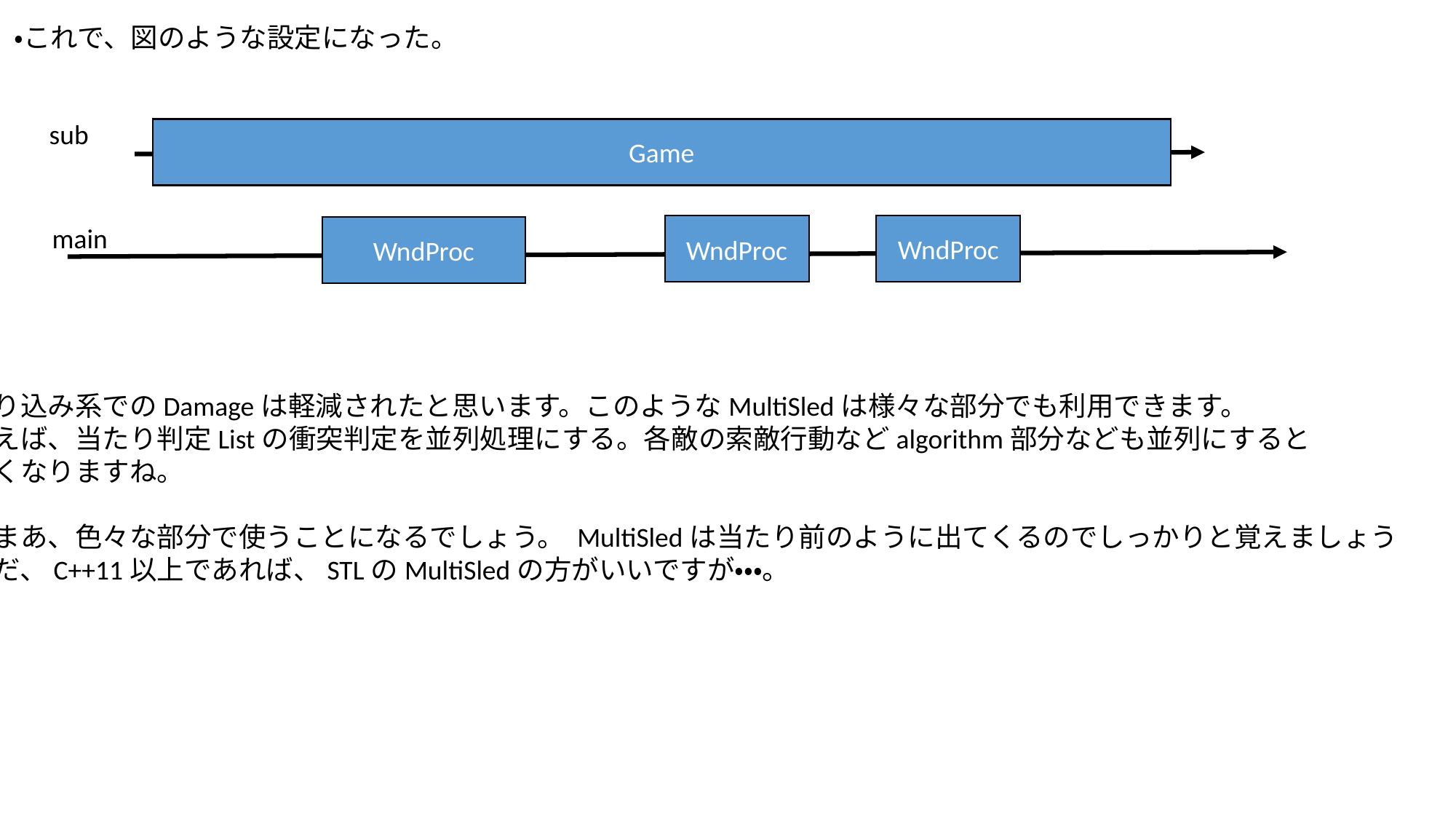

・これで、図のような設定になった。
sub
Game
WndProc
main
WndProc
WndProc
割り込み系でのDamageは軽減されたと思います。このようなMultiSledは様々な部分でも利用できます。
例えば、当たり判定Listの衝突判定を並列処理にする。各敵の索敵行動などalgorithm部分なども並列にすると
軽くなりますね。

とまあ、色々な部分で使うことになるでしょう。 MultiSledは当たり前のように出てくるのでしっかりと覚えましょう
ただ、C++11以上であれば、STLのMultiSledの方がいいですが・・・。